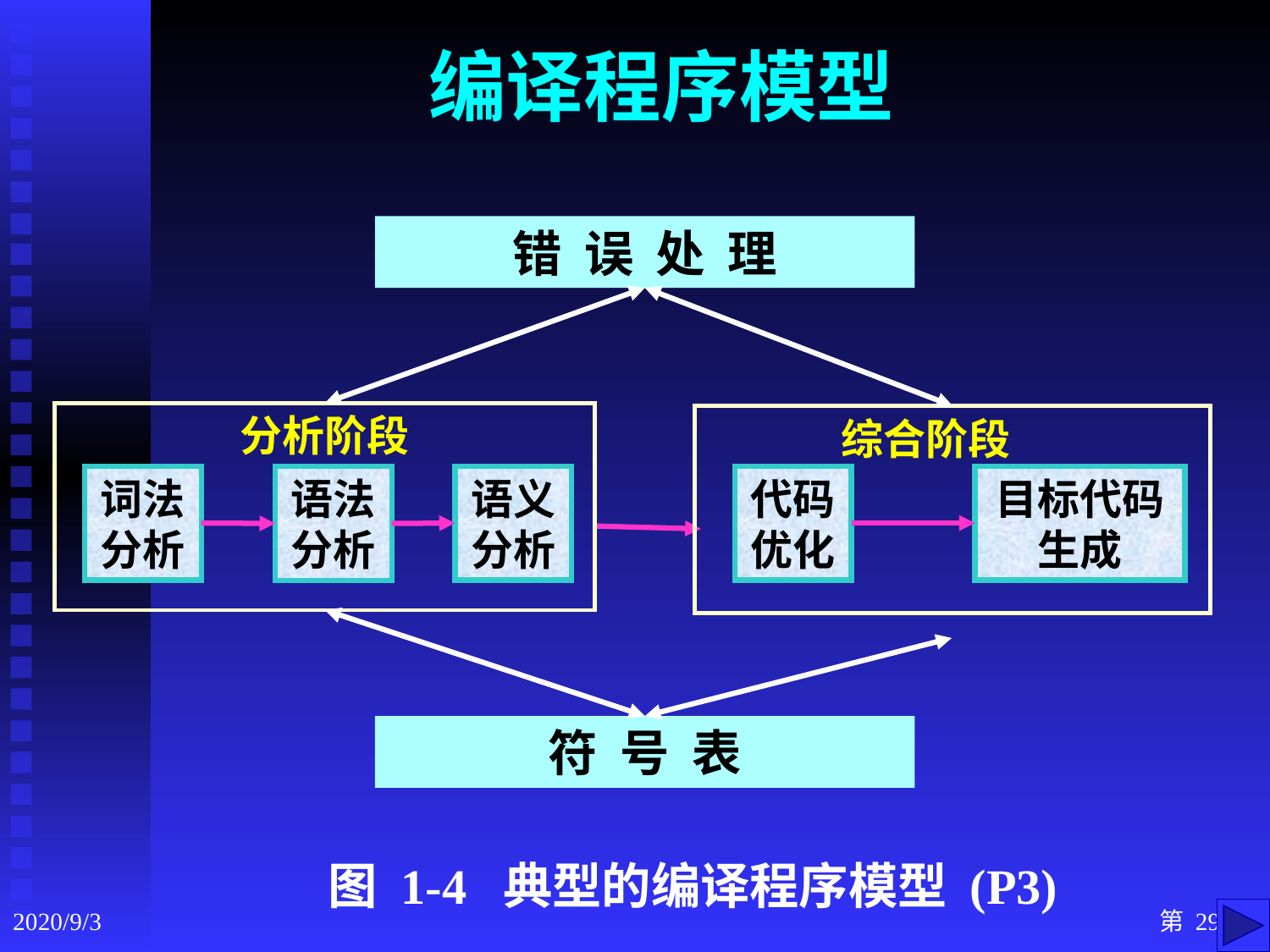

# 编译程序模型
错  误  处  理
分析阶段

             综合阶段

词法分析
语义分析
代码优化
目标代码生成
语法分析
符  号  表
图 1-4  典型的编译程序模型 (P3)
2020/9/3
第 29 页